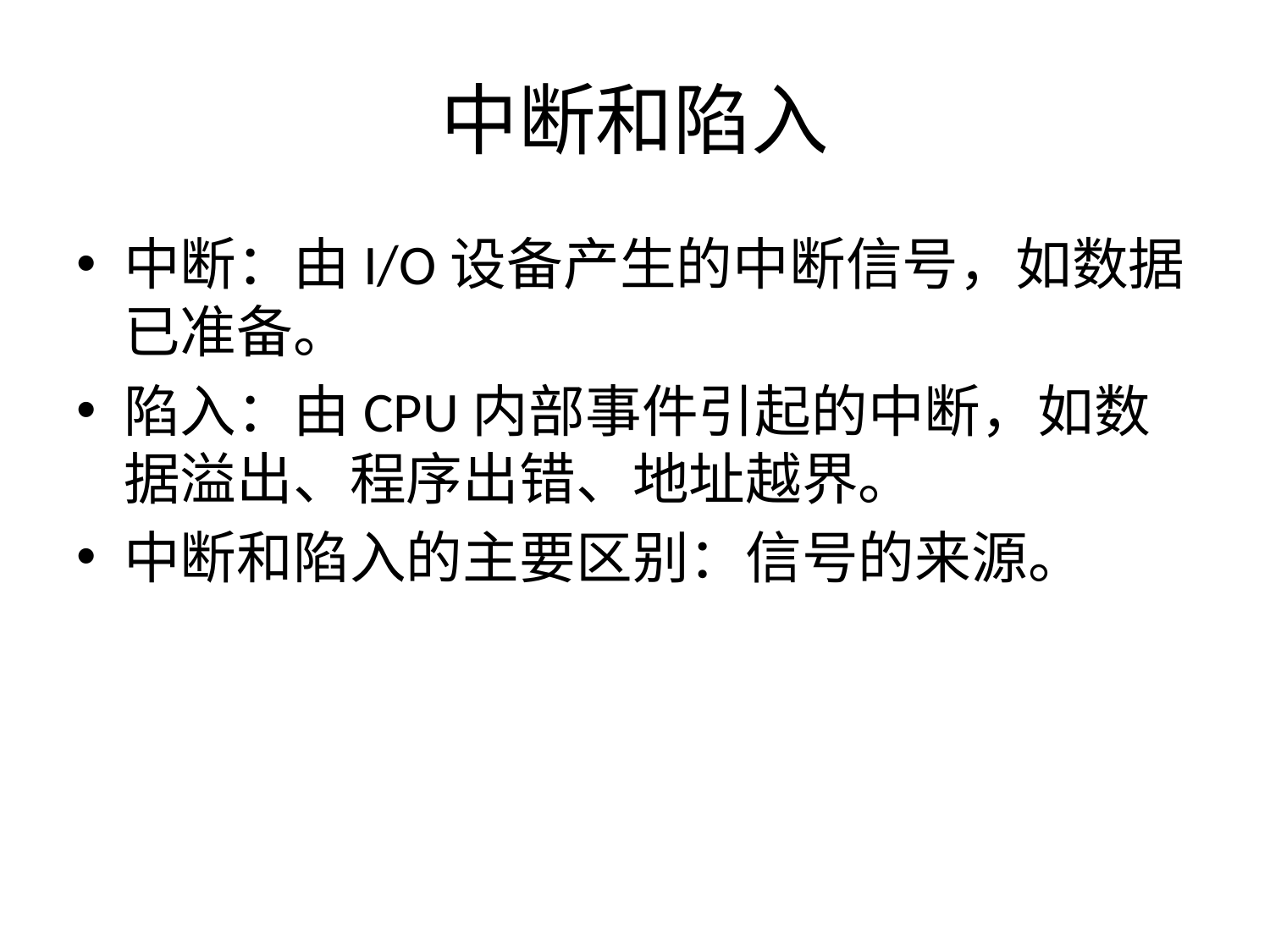

# 中断和陷入
中断：由I/O设备产生的中断信号，如数据已准备。
陷入：由CPU内部事件引起的中断，如数据溢出、程序出错、地址越界。
中断和陷入的主要区别：信号的来源。